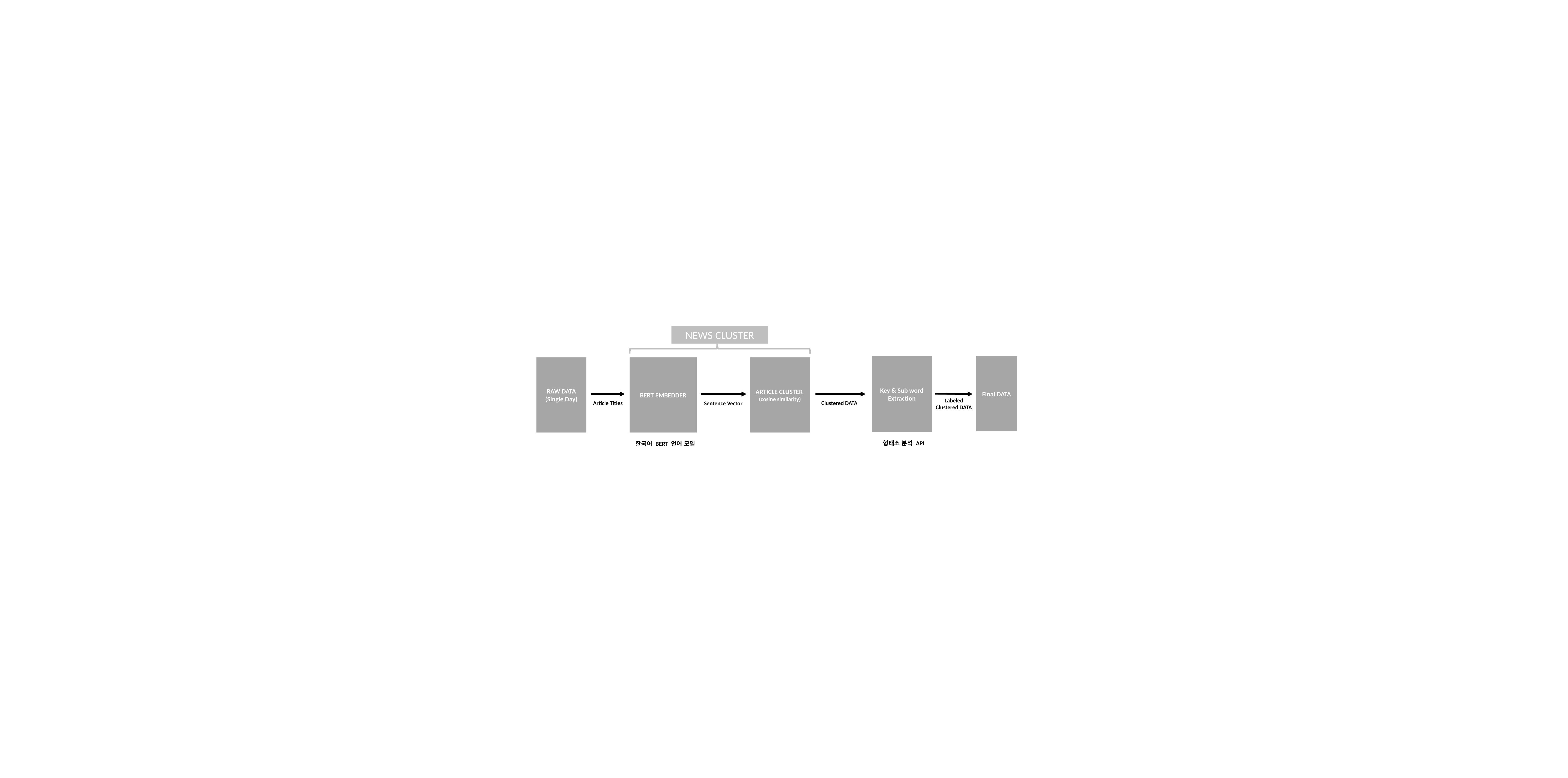

NEWS CLUSTER
Final DATA
Key & Sub word
Extraction
RAW DATA
(Single Day)
BERT EMBEDDER
ARTICLE CLUSTER
(cosine similarity)
Labeled
Clustered DATA
Article Titles
Clustered DATA
Sentence Vector
형태소 분석 API
한국어 BERT 언어 모델